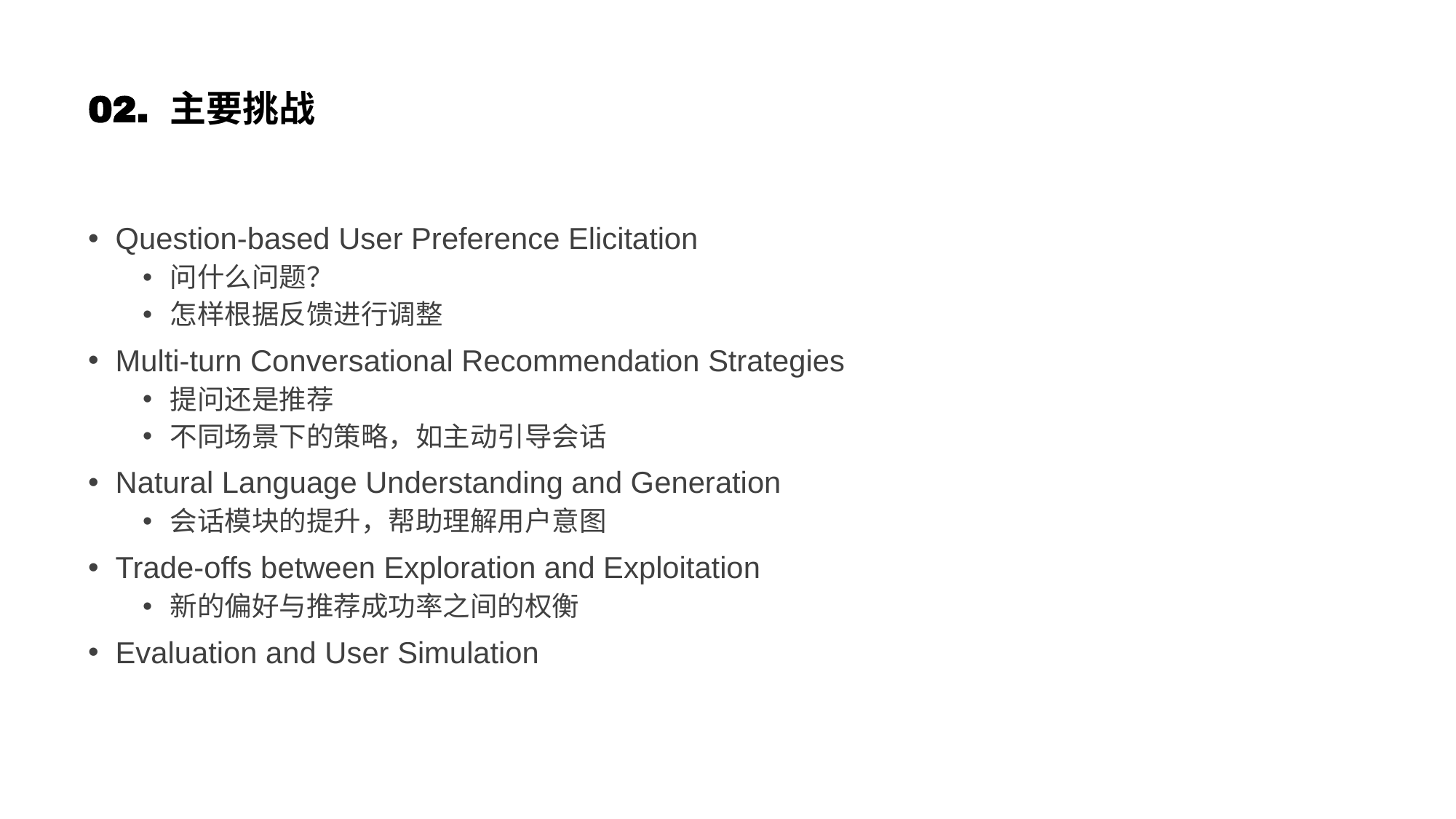

# 02. 主要挑战
Question-based User Preference Elicitation
问什么问题？
怎样根据反馈进行调整
Multi-turn Conversational Recommendation Strategies
提问还是推荐
不同场景下的策略，如主动引导会话
Natural Language Understanding and Generation
会话模块的提升，帮助理解用户意图
Trade-offs between Exploration and Exploitation
新的偏好与推荐成功率之间的权衡
Evaluation and User Simulation